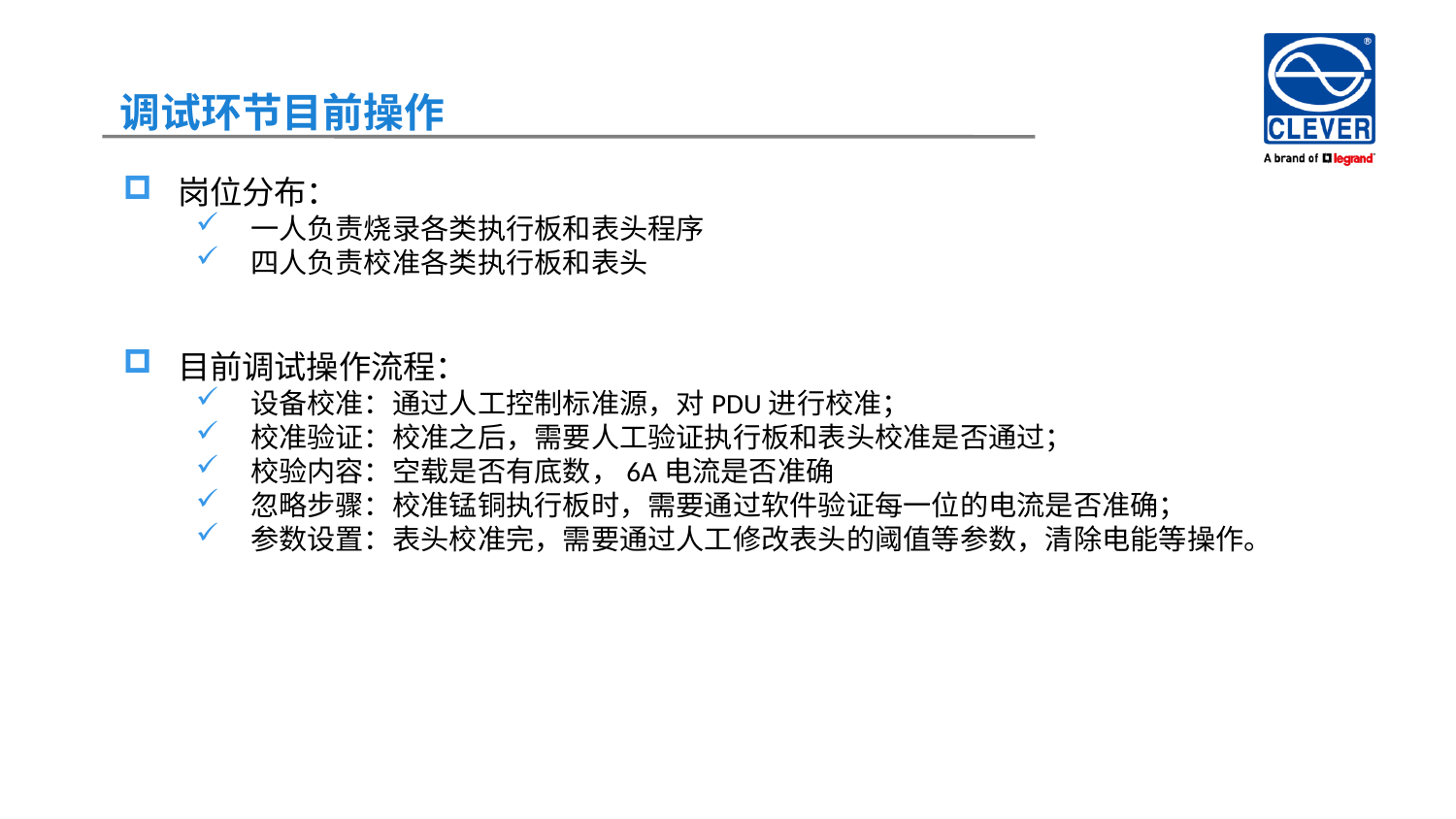

调试环节目前操作
岗位分布：
一人负责烧录各类执行板和表头程序
四人负责校准各类执行板和表头

目前调试操作流程：
设备校准：通过人工控制标准源，对PDU进行校准；
校准验证：校准之后，需要人工验证执行板和表头校准是否通过；
校验内容：空载是否有底数，6A电流是否准确
忽略步骤：校准锰铜执行板时，需要通过软件验证每一位的电流是否准确；
参数设置：表头校准完，需要通过人工修改表头的阈值等参数，清除电能等操作。